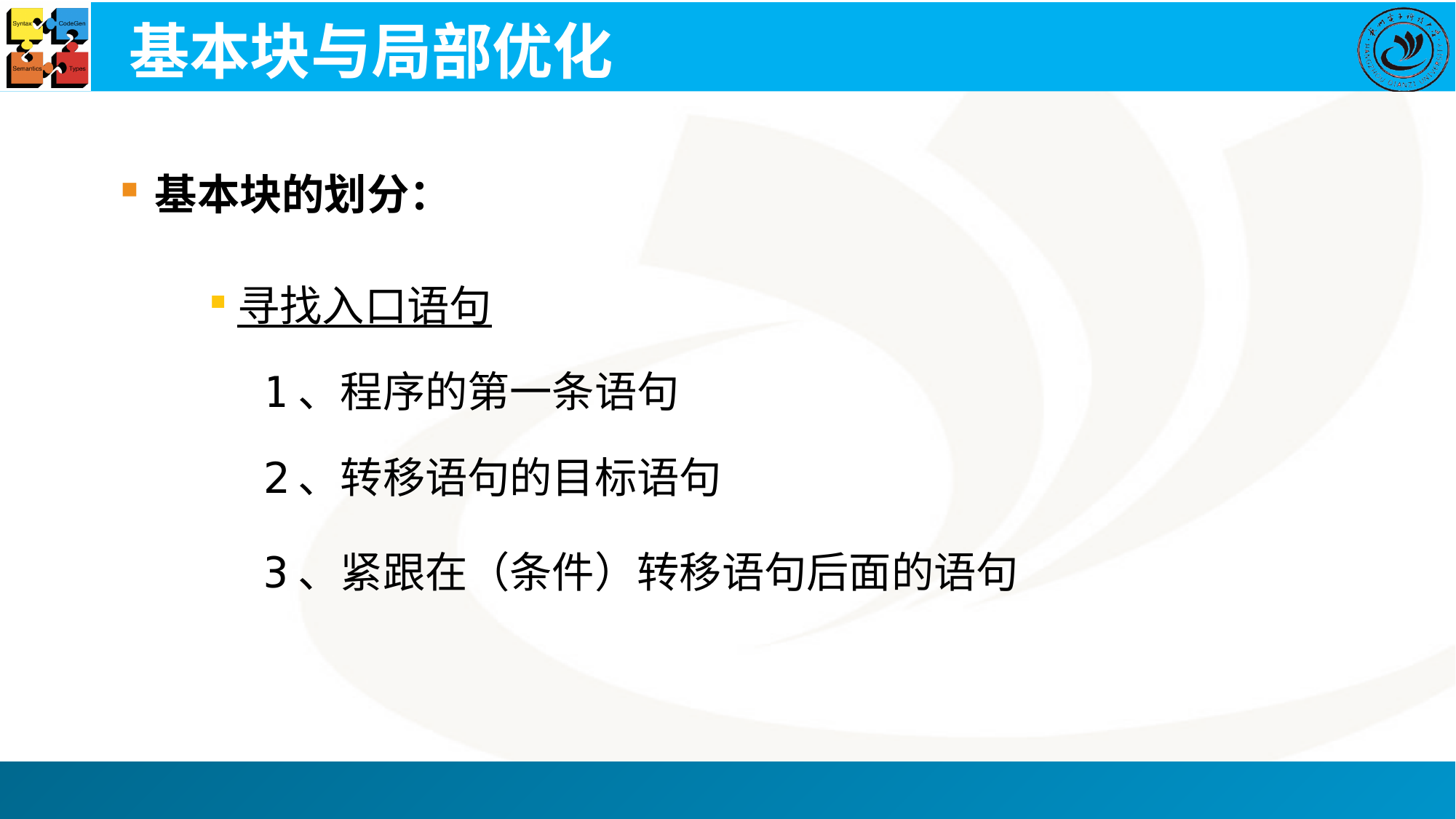

# 基本块与局部优化
基本块的划分：
寻找入口语句
1、程序的第一条语句
2、转移语句的目标语句
3、紧跟在（条件）转移语句后面的语句
20